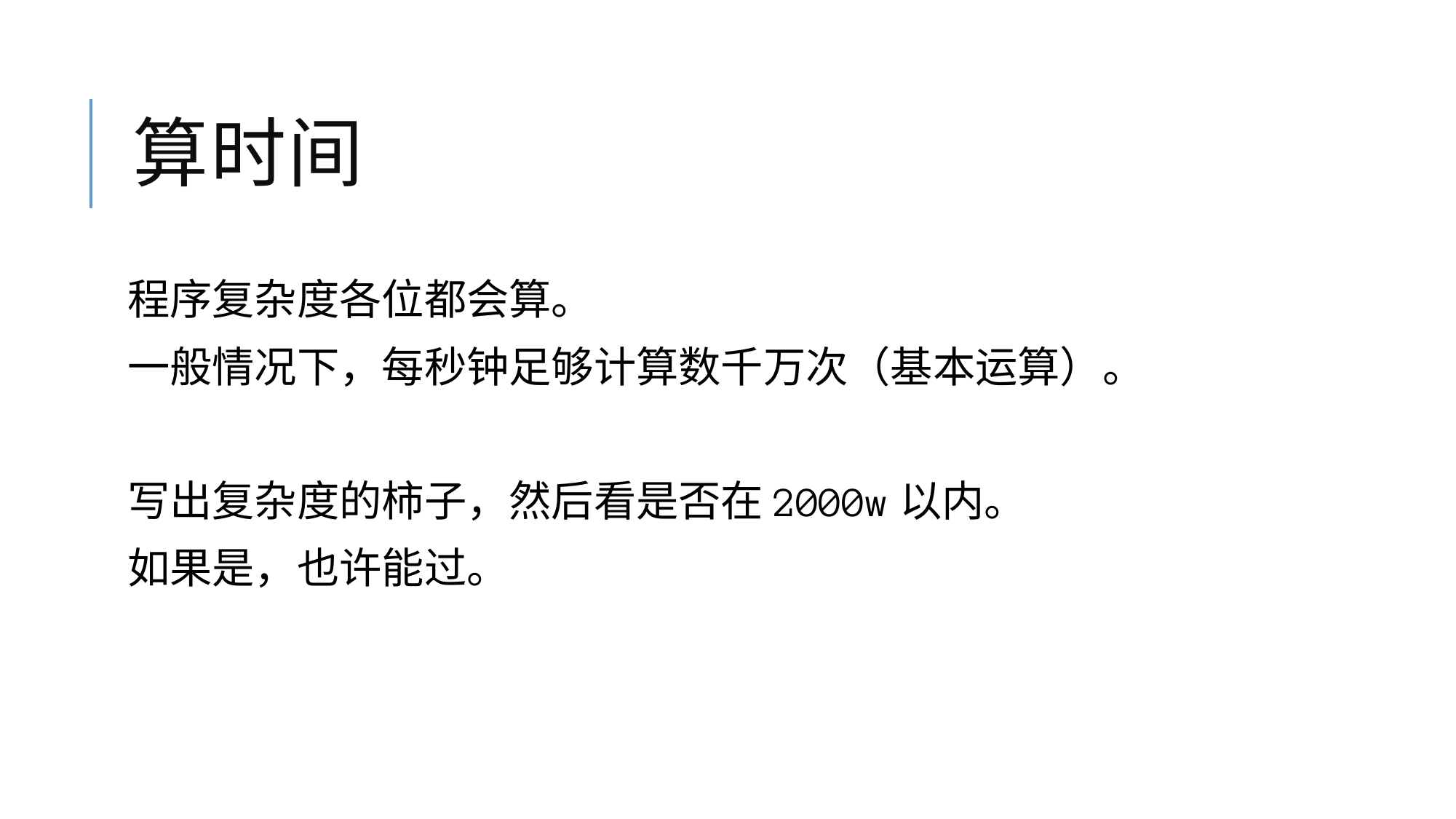

# 算时间
程序复杂度各位都会算。
一般情况下，每秒钟足够计算数千万次（基本运算）。

写出复杂度的柿子，然后看是否在2000w以内。
如果是，也许能过。